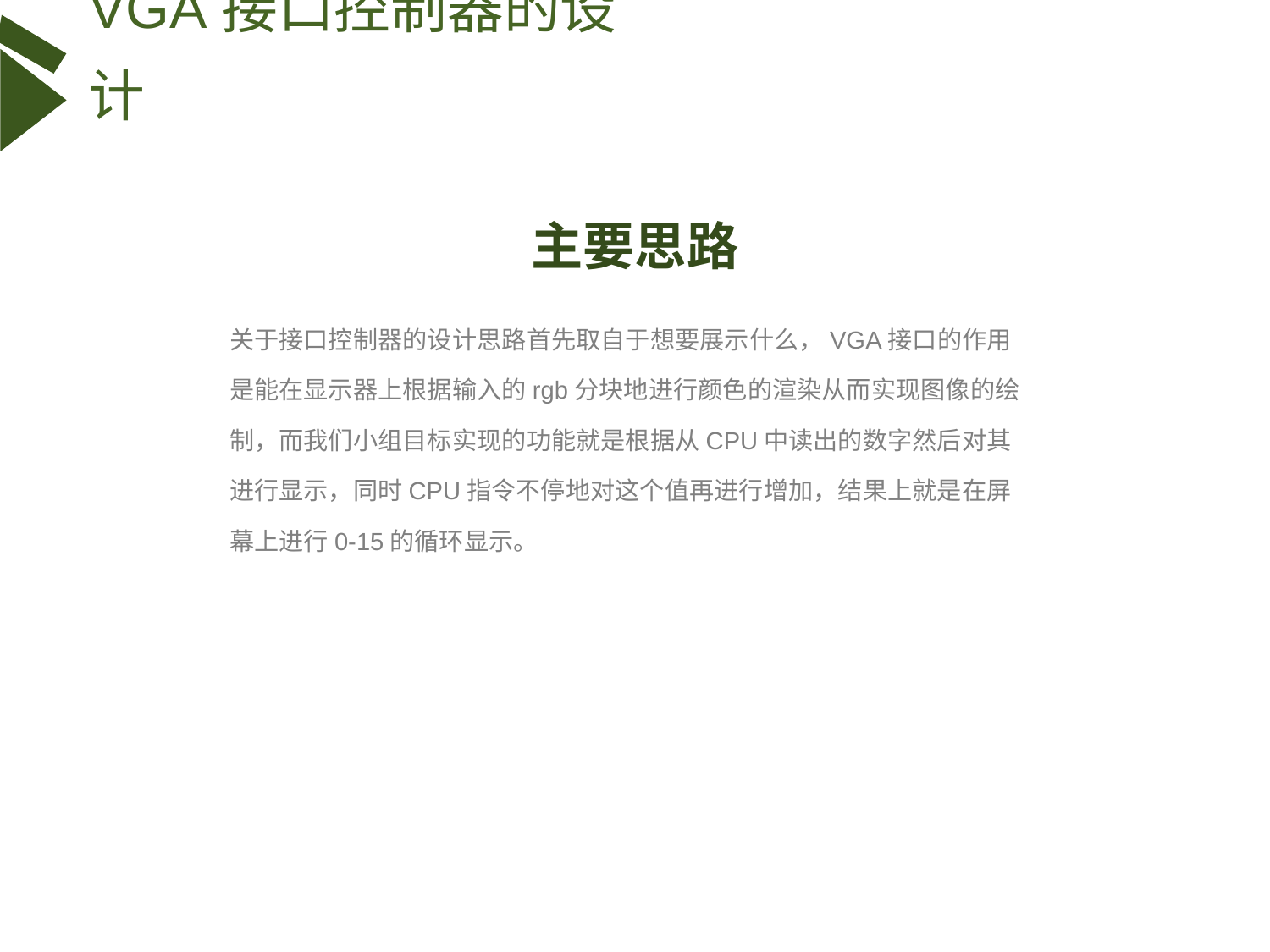

VGA接口控制器的设计

主要思路
关于接口控制器的设计思路首先取自于想要展示什么，VGA接口的作用是能在显示器上根据输入的rgb分块地进行颜色的渲染从而实现图像的绘制，而我们小组目标实现的功能就是根据从CPU中读出的数字然后对其进行显示，同时CPU指令不停地对这个值再进行增加，结果上就是在屏幕上进行0-15的循环显示。